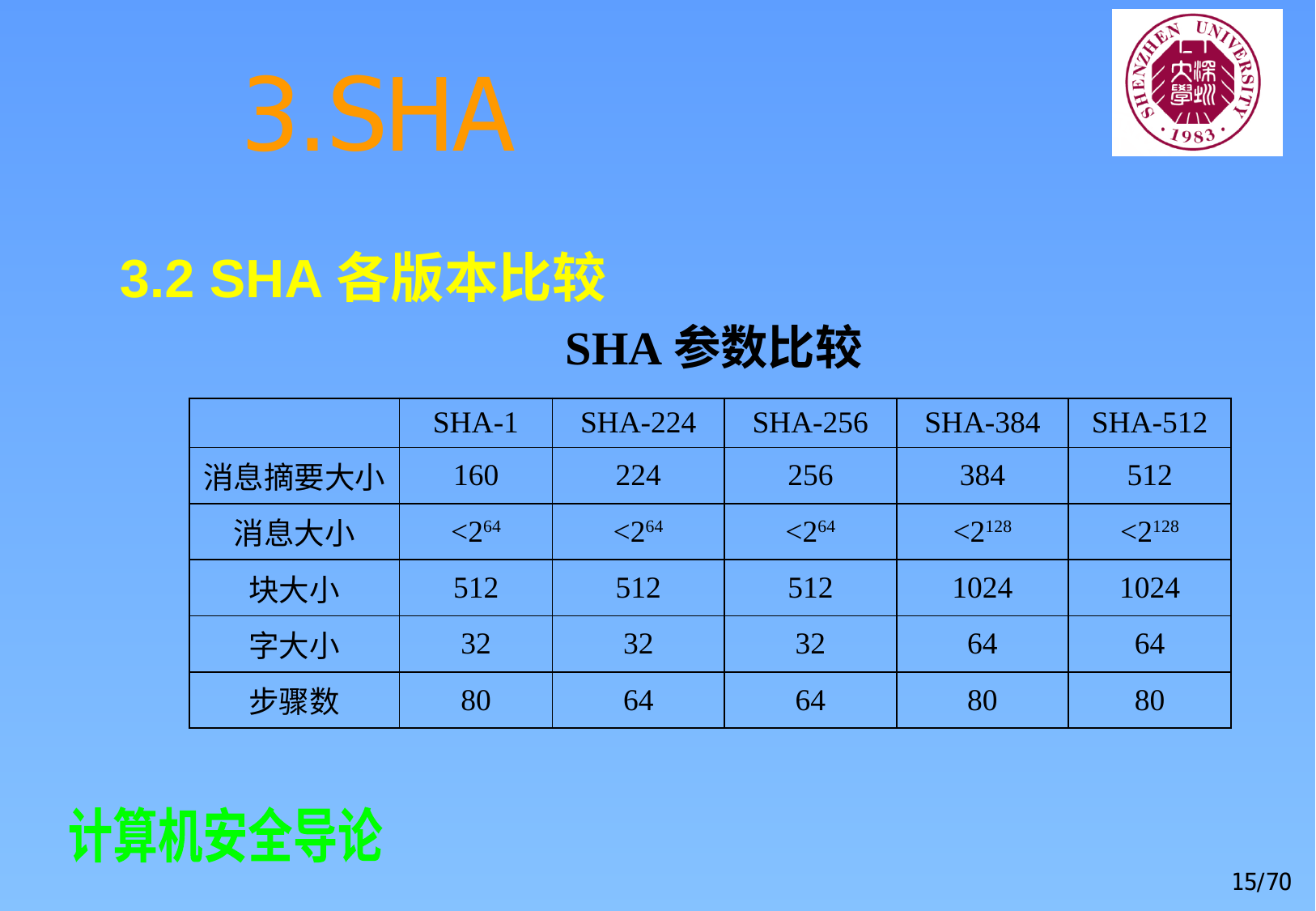

# 3.SHA
3.2 SHA各版本比较
                                      SHA参数比较

|  | SHA-1 | SHA-224 | SHA-256 | SHA-384 | SHA-512 |
| --- | --- | --- | --- | --- | --- |
| 消息摘要大小 | 160 | 224 | 256 | 384 | 512 |
| 消息大小 | <264 | <264 | <264 | <2128 | <2128 |
| 块大小 | 512 | 512 | 512 | 1024 | 1024 |
| 字大小 | 32 | 32 | 32 | 64 | 64 |
| 步骤数 | 80 | 64 | 64 | 80 | 80 |
15/70